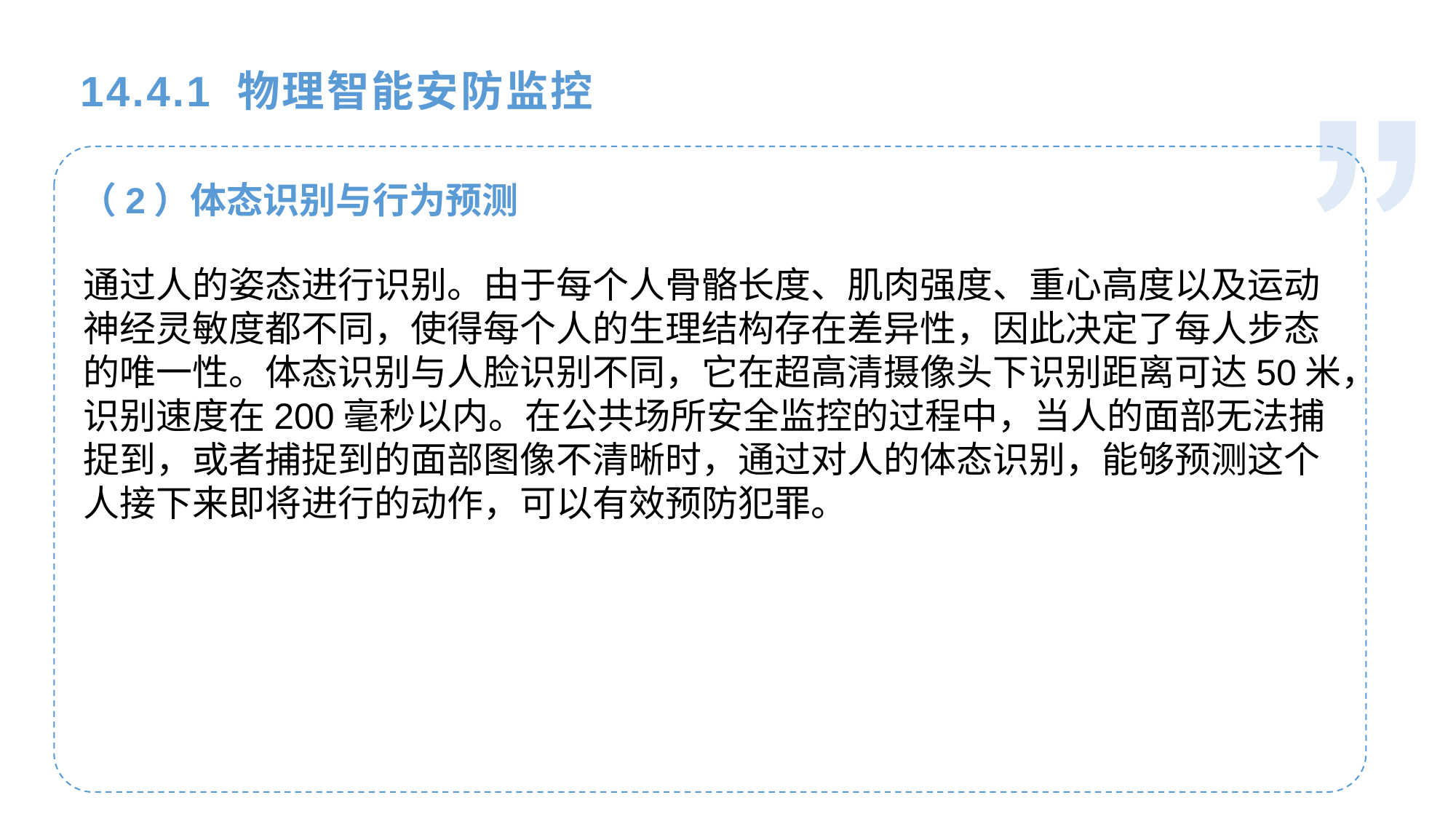

人工智能基础
14.4.1 物理智能安防监控

（2）体态识别与行为预测
通过人的姿态进行识别。由于每个人骨骼长度、肌肉强度、重心高度以及运动神经灵敏度都不同，使得每个人的生理结构存在差异性，因此决定了每人步态的唯一性。体态识别与人脸识别不同，它在超高清摄像头下识别距离可达50米，识别速度在200毫秒以内。在公共场所安全监控的过程中，当人的面部无法捕捉到，或者捕捉到的面部图像不清晰时，通过对人的体态识别，能够预测这个人接下来即将进行的动作，可以有效预防犯罪。